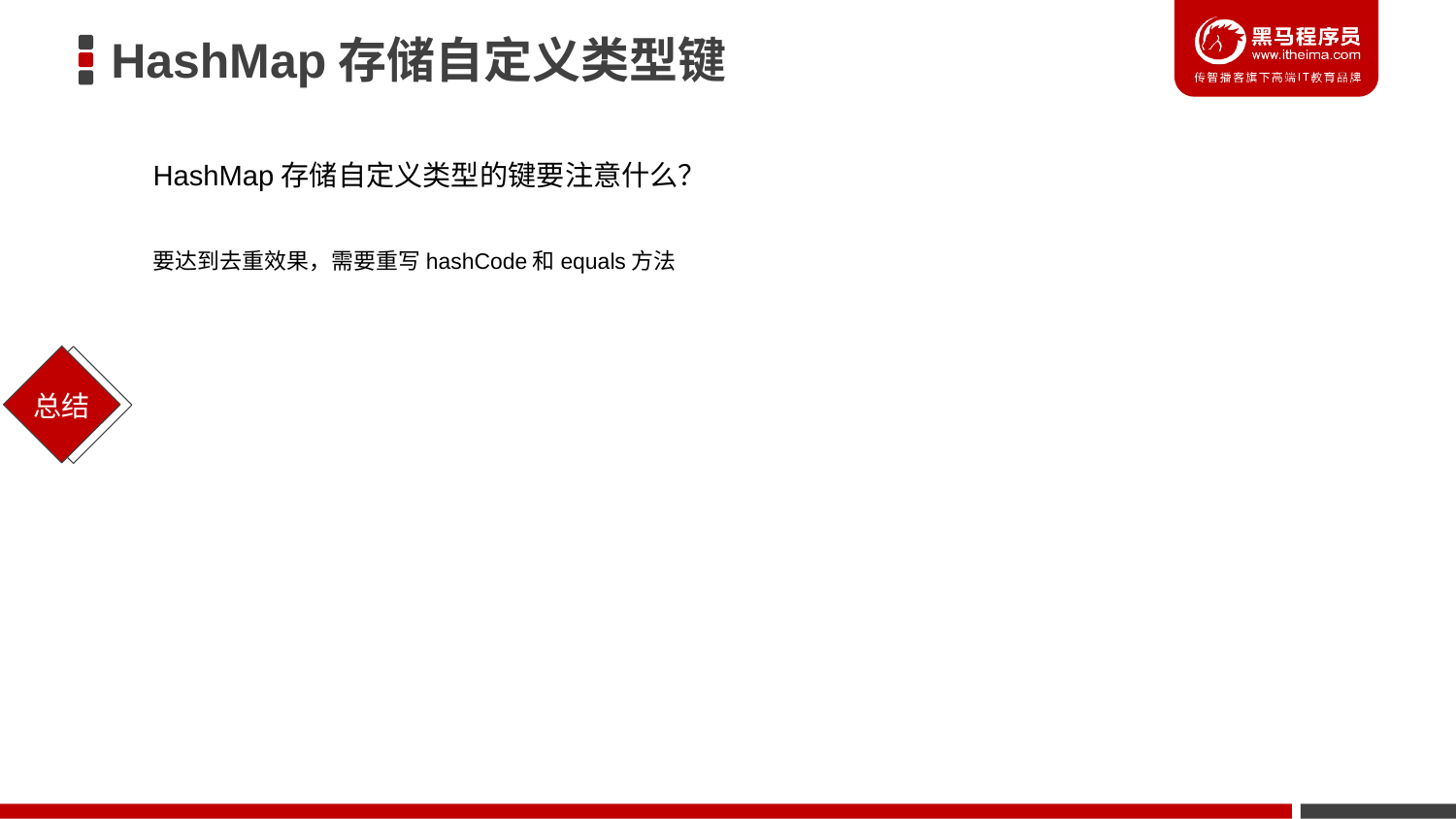

# HashMap存储自定义类型键
HashMap存储自定义类型的键要注意什么？
要达到去重效果，需要重写hashCode和equals方法